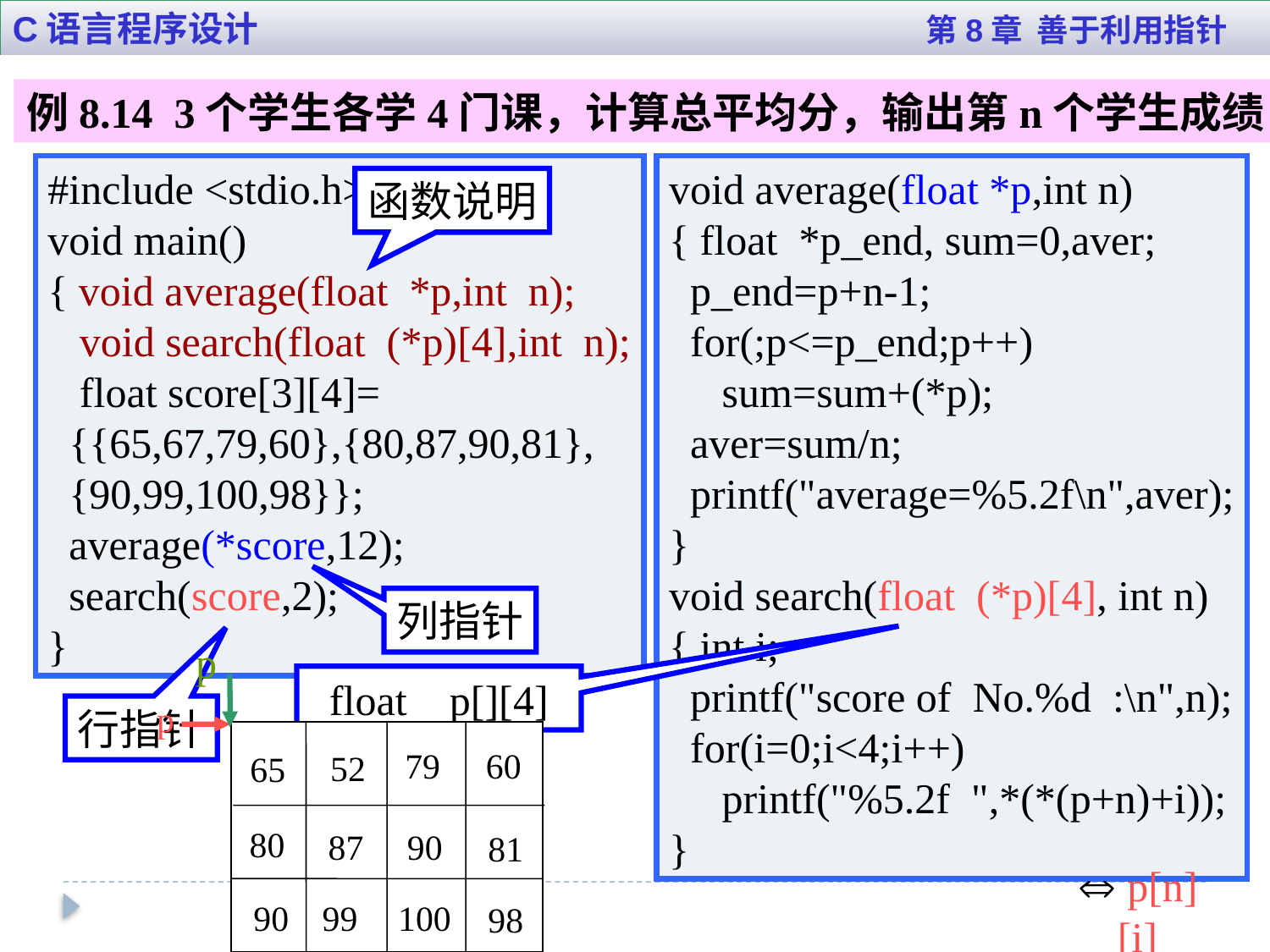

C语言程序设计                                                                                   第8章  善于利用指针
例8.14  3个学生各学4门课，计算总平均分，输出第n个学生成绩
#include <stdio.h>
void main()
{ void average(float  *p,int  n);
   void search(float  (*p)[4],int  n);
   float score[3][4]=
  {{65,67,79,60},{80,87,90,81},
  {90,99,100,98}};
  average(*score,12);
  search(score,2);
}
void average(float *p,int n)
{ float  *p_end, sum=0,aver;
  p_end=p+n-1;
  for(;p<=p_end;p++)
     sum=sum+(*p);
  aver=sum/n;
  printf("average=%5.2f\n",aver);
}
void search(float  (*p)[4], int n)
{ int i;
  printf("score of  No.%d  :\n",n);
  for(i=0;i<4;i++)
     printf("%5.2f  ",*(*(p+n)+i));
}
函数说明
列指针
p

float    p[][4]
p

行指针

79
60
52
65

80
87
90
81

90
99
100
98
⇔ p[n][i]